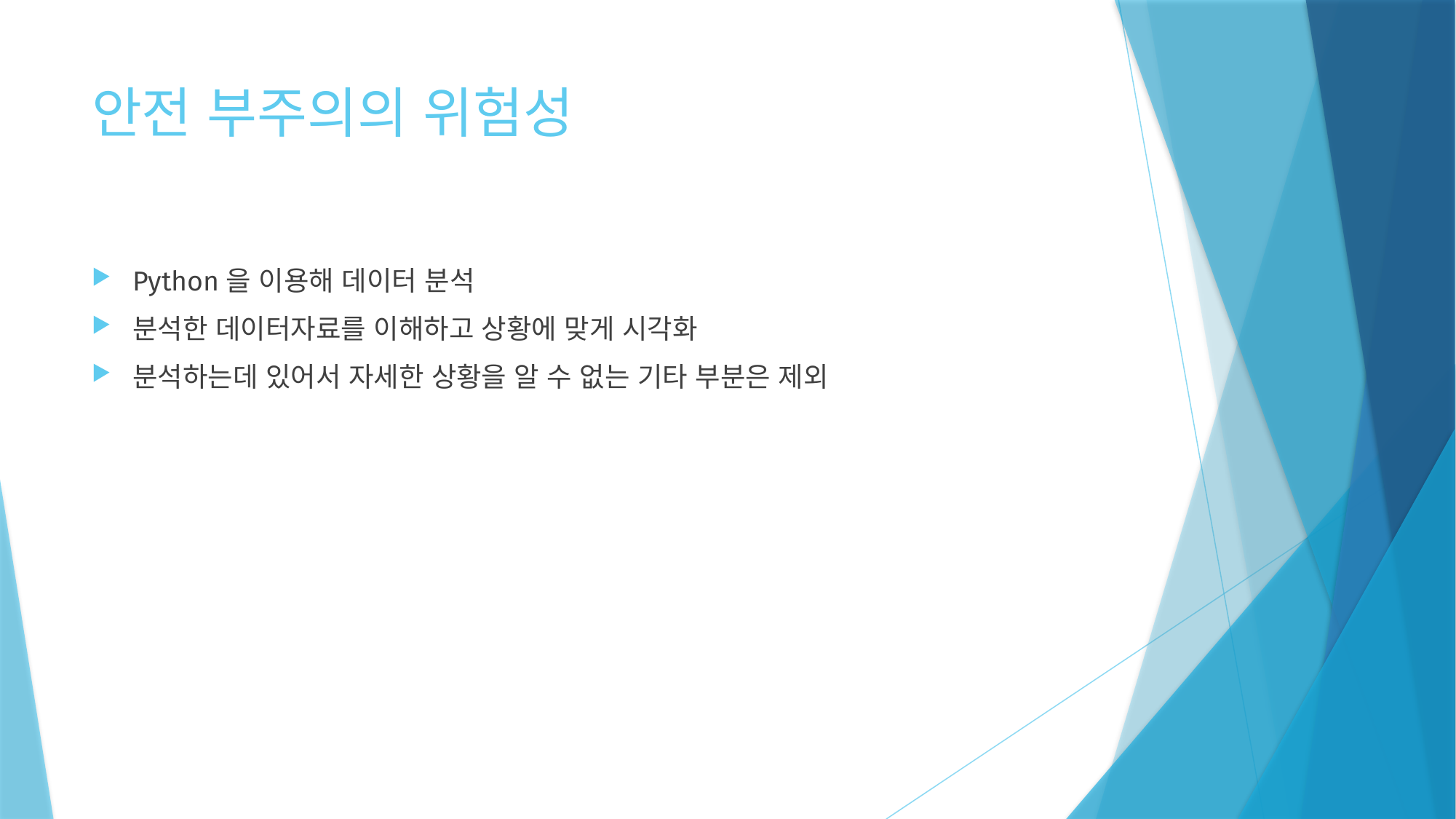

# 안전 부주의의 위험성
Python을 이용해 데이터 분석
분석한 데이터자료를 이해하고 상황에 맞게 시각화
분석하는데 있어서 자세한 상황을 알 수 없는 기타 부분은 제외